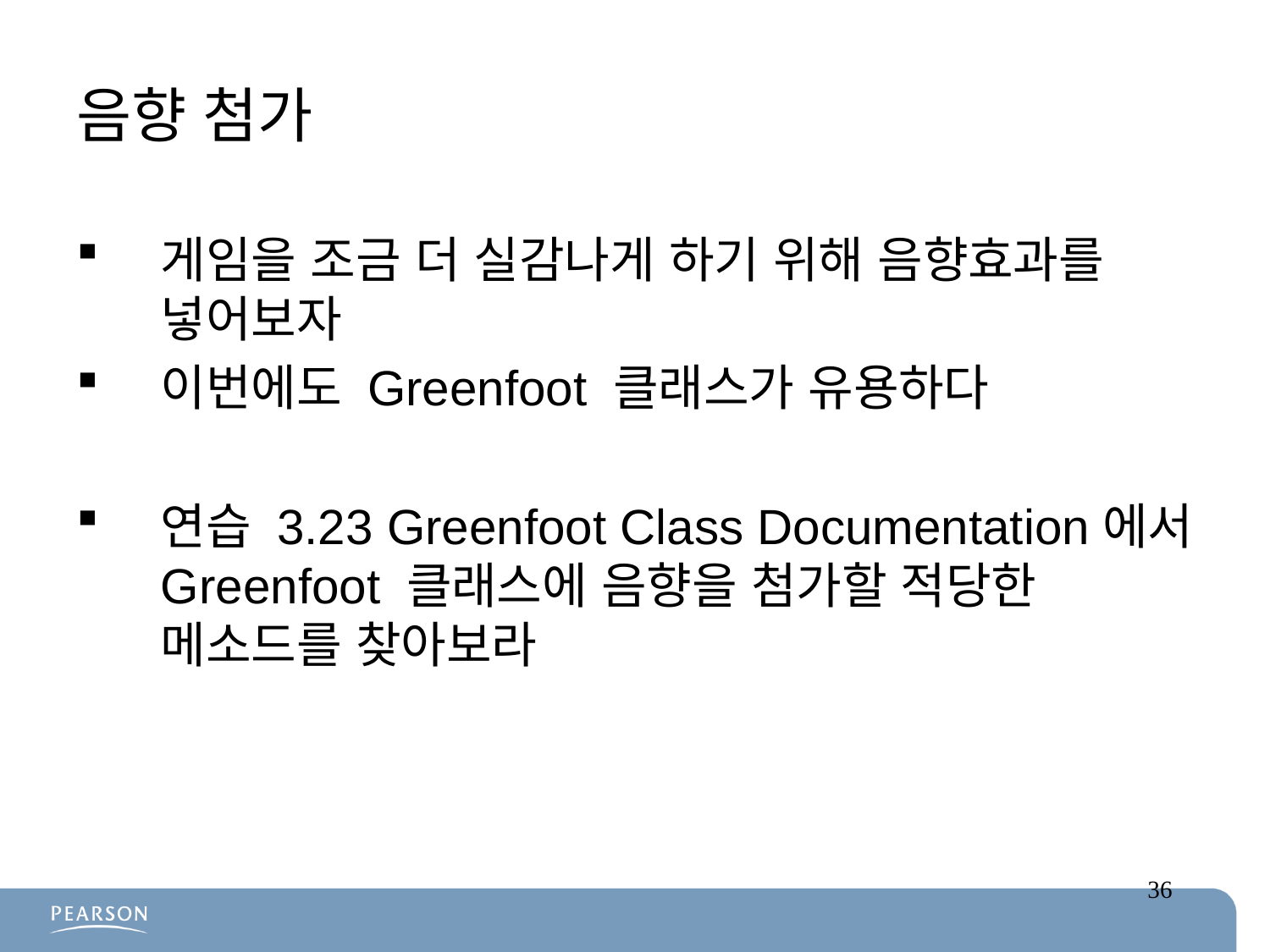

# 음향 첨가
게임을 조금 더 실감나게 하기 위해 음향효과를 넣어보자
이번에도 Greenfoot 클래스가 유용하다

연습 3.23 Greenfoot Class Documentation에서 Greenfoot 클래스에 음향을 첨가할 적당한 메소드를 찾아보라

36